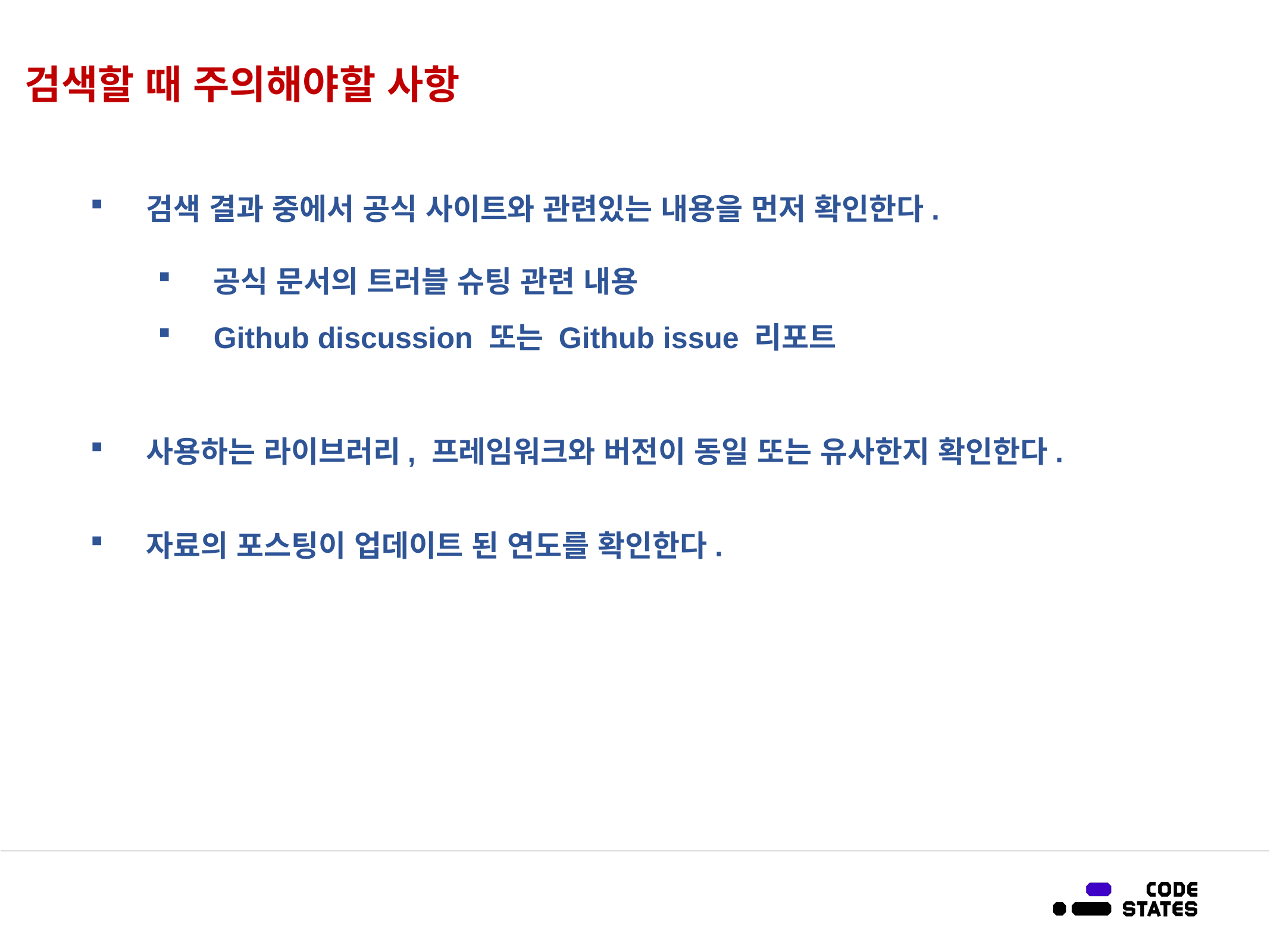

# 검색할 때 주의해야할 사항
검색 결과 중에서 공식 사이트와 관련있는 내용을 먼저 확인한다.
공식 문서의 트러블 슈팅 관련 내용

Github discussion 또는 Github issue 리포트
사용하는 라이브러리, 프레임워크와 버전이 동일 또는 유사한지 확인한다.
자료의 포스팅이 업데이트 된 연도를 확인한다.